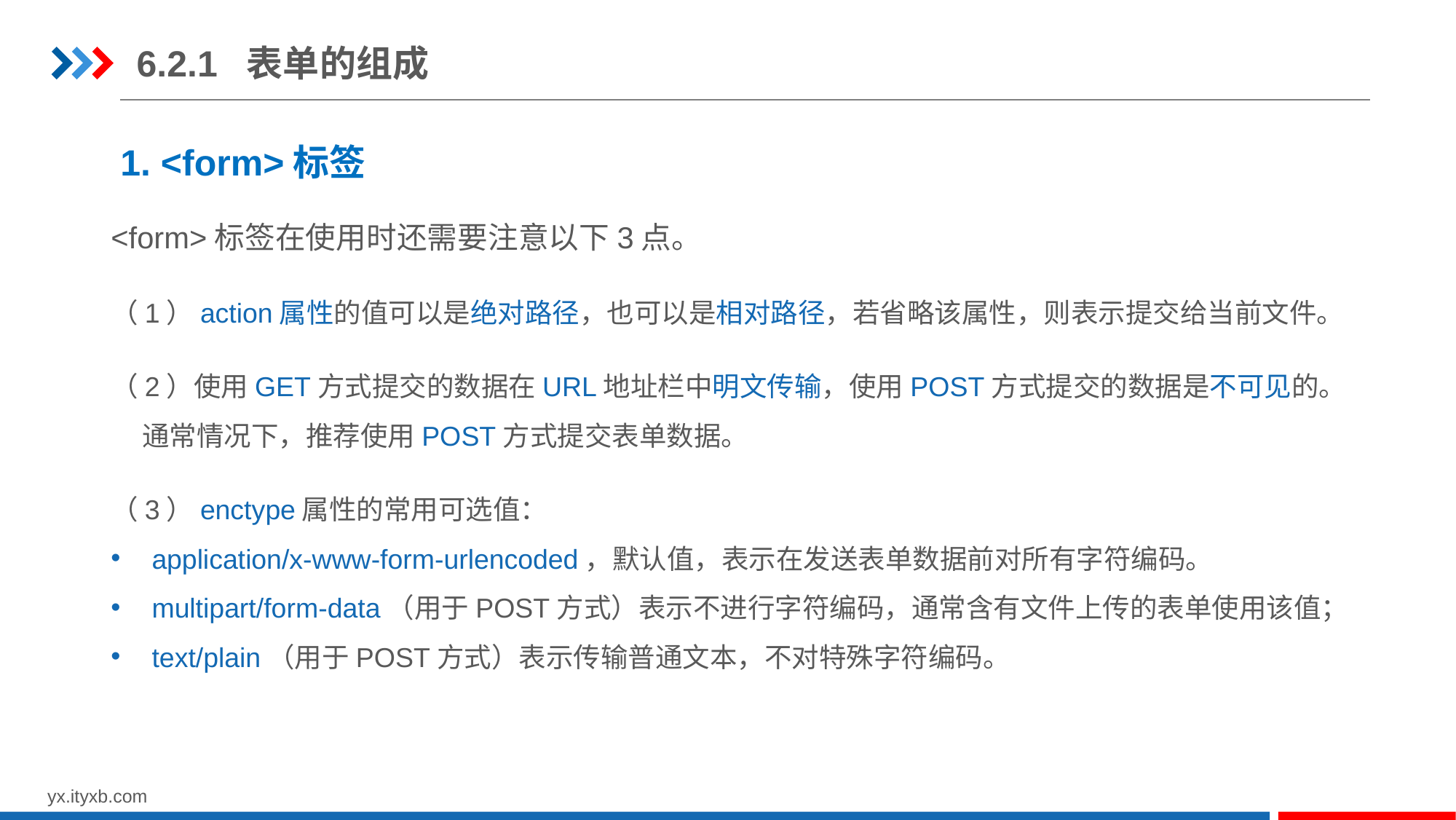

6.2.1  表单的组成
1. <form>标签
<form>标签在使用时还需要注意以下3点。

（1）action属性的值可以是绝对路径，也可以是相对路径，若省略该属性，则表示提交给当前文件。

（2）使用GET方式提交的数据在URL地址栏中明文传输，使用POST方式提交的数据是不可见的。
    通常情况下，推荐使用POST方式提交表单数据。

（3）enctype属性的常用可选值：
application/x-www-form-urlencoded，默认值，表示在发送表单数据前对所有字符编码。
multipart/form-data（用于POST方式）表示不进行字符编码，通常含有文件上传的表单使用该值；
text/plain（用于POST方式）表示传输普通文本，不对特殊字符编码。